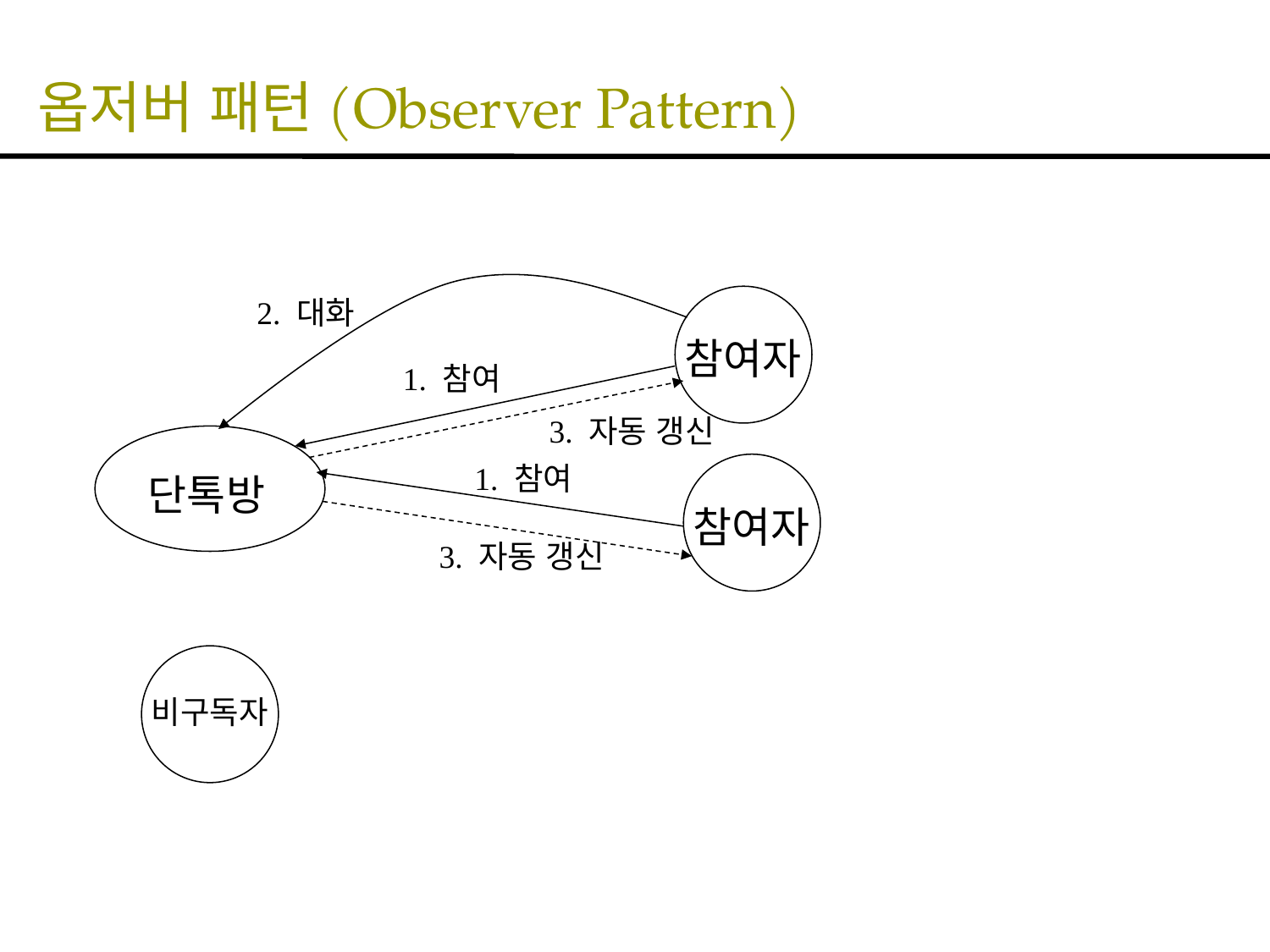

# 옵저버 패턴(Observer Pattern)

참여자
2. 대화
1. 참여
3. 자동 갱신

단톡방
1. 참여

참여자
3. 자동 갱신

비구독자